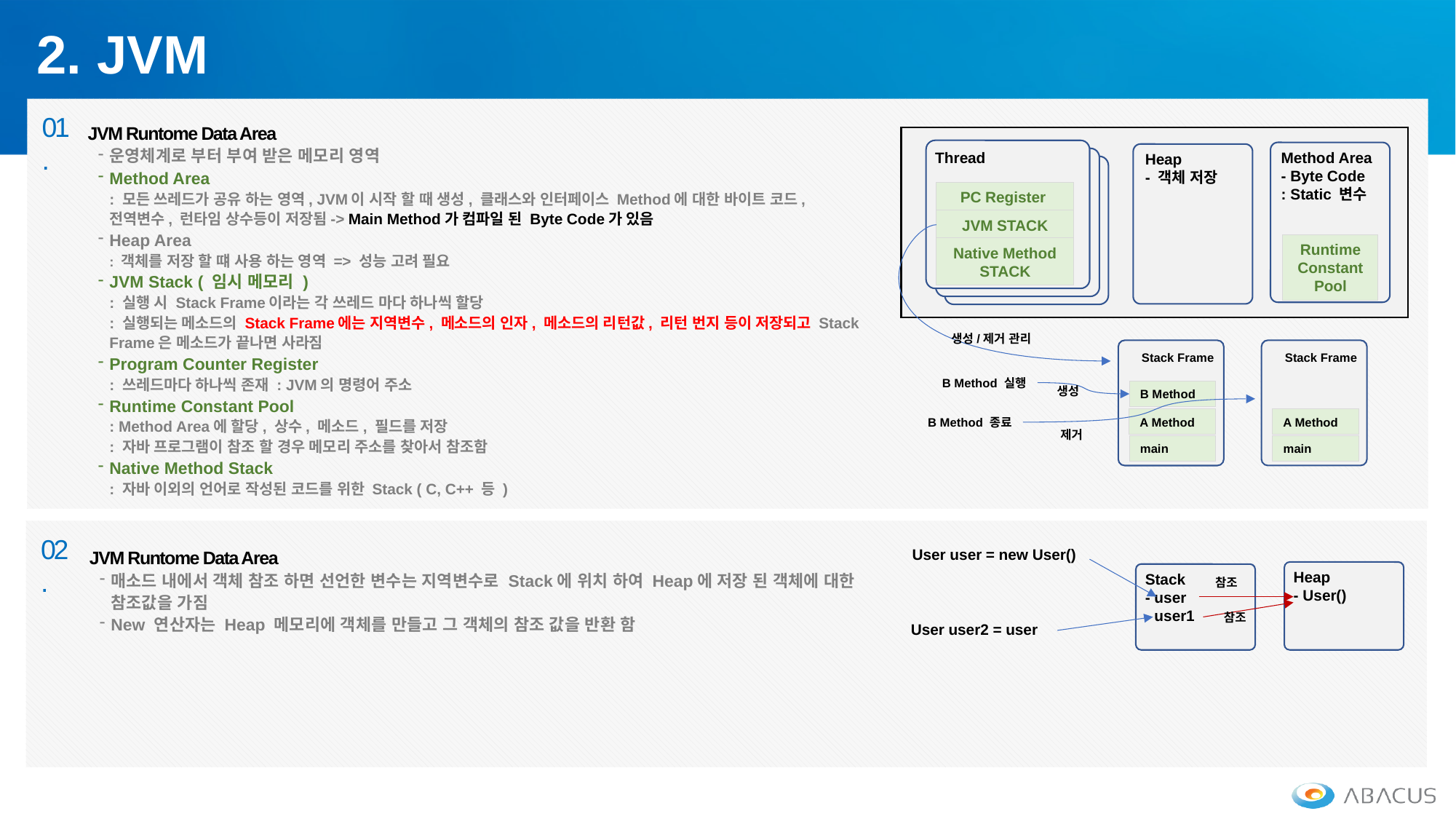

2. JVM

01.
JVM Runtome Data Area
운영체계로 부터 부여 받은 메모리 영역
Method Area
: 모든 쓰레드가 공유 하는 영역, JVM이 시작 할 때 생성, 클래스와 인터페이스 Method에 대한 바이트 코드, 전역변수, 런타임 상수등이 저장됨-> Main Method가 컴파일 된 Byte Code가 있음
Heap Area
: 객체를 저장 할 떄 사용 하는 영역 => 성능 고려 필요
JVM Stack ( 임시 메모리 )
: 실행 시 Stack Frame이라는 각 쓰레드 마다 하나씩 할당
: 실행되는 메소드의 Stack Frame에는 지역변수, 메소드의 인자, 메소드의 리턴값, 리턴 번지 등이 저장되고 Stack Frame은 메소드가 끝나면 사라짐
Program Counter Register
: 쓰레드마다 하나씩 존재 : JVM의 명령어 주소
Runtime Constant Pool
: Method Area에 할당, 상수, 메소드, 필드를 저장
: 자바 프로그램이 참조 할 경우 메모리 주소를 찾아서 참조함
Native Method Stack
: 자바 이외의 언어로 작성된 코드를 위한 Stack ( C, C++ 등 )

Thread
Method Area
- Byte Code
: Static 변수

Heap
- 객체 저장

PC Register
JVM STACK
Runtime Constant Pool
Native Method STACK
생성/제거 관리

Stack Frame
A Method
main

Stack Frame
A Method
main
B Method
B Method 실행
생성
B Method 종료
제거

02.
JVM Runtome Data Area
매소드 내에서 객체 참조 하면 선언한 변수는 지역변수로 Stack에 위치 하여 Heap에 저장 된 객체에 대한 참조값을 가짐
New 연산자는 Heap 메모리에 객체를 만들고 그 객체의 참조 값을 반환 함
User user = new User()

Heap
- User()

Stack
- user
- user1
참조
참조
User user2 = user